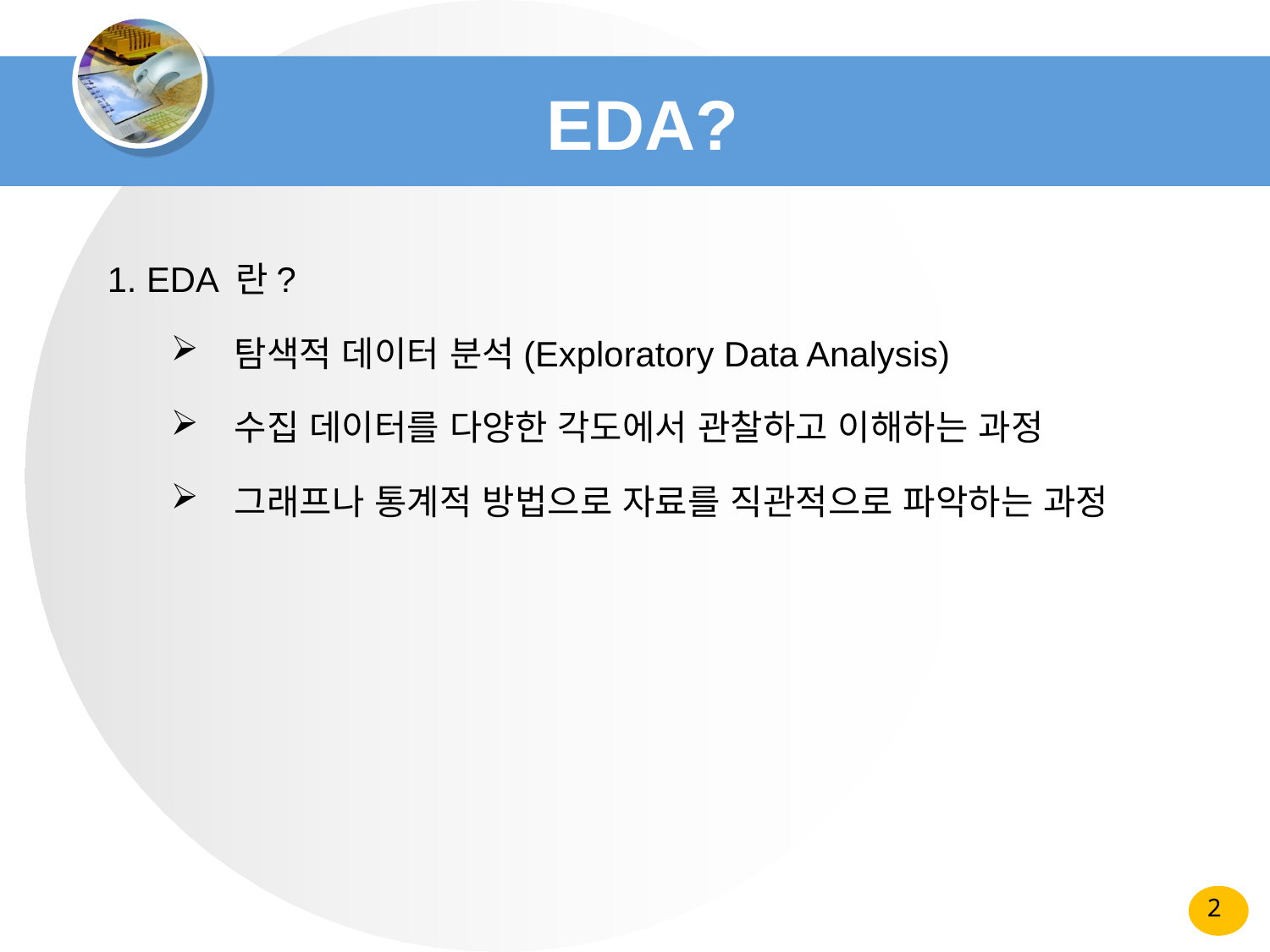

# EDA?
1. EDA 란?
탐색적 데이터 분석(Exploratory Data Analysis)
수집 데이터를 다양한 각도에서 관찰하고 이해하는 과정
그래프나 통계적 방법으로 자료를 직관적으로 파악하는 과정
2